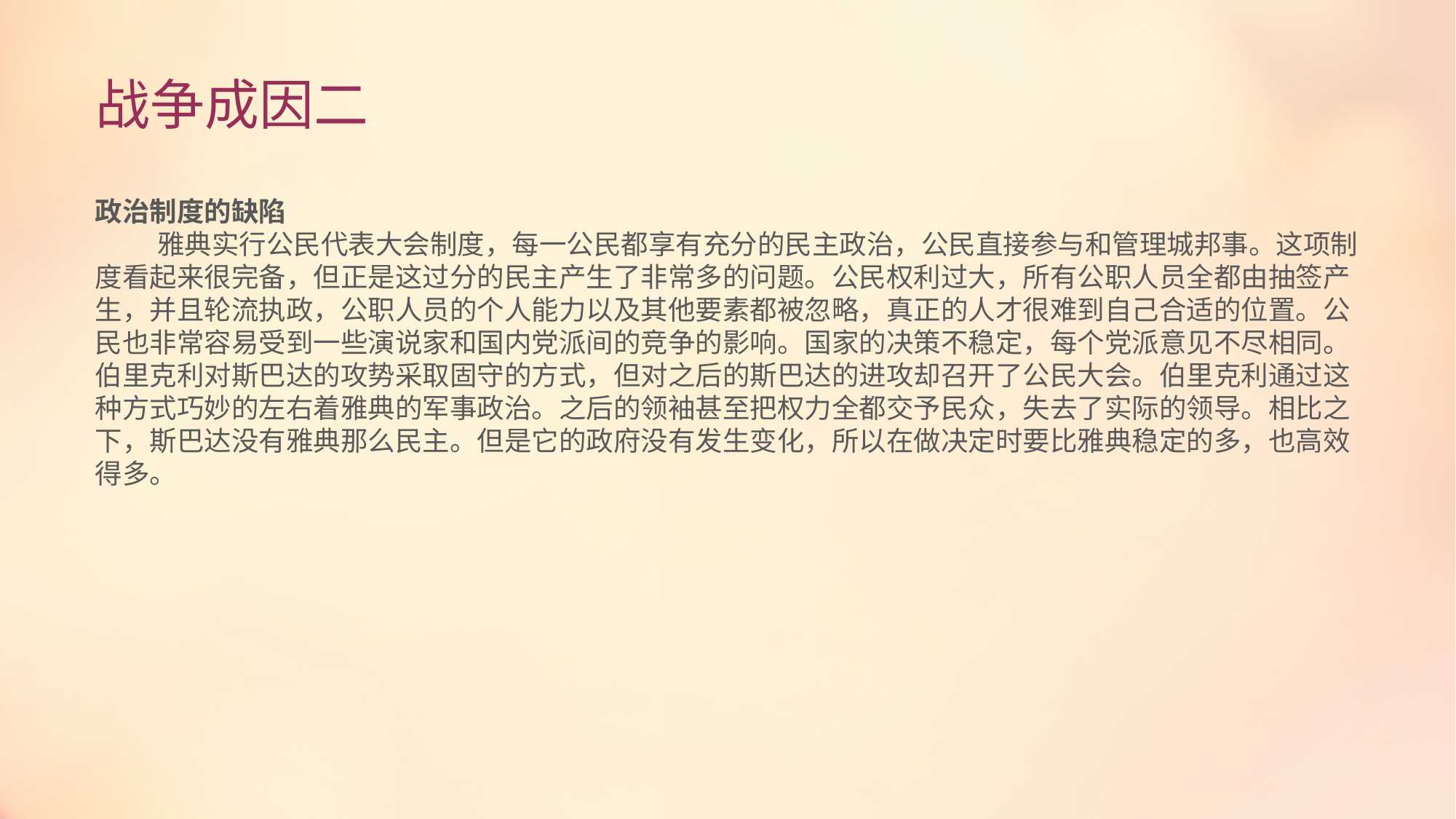

# 战争成因二
政治制度的缺陷
         雅典实行公民代表大会制度，每一公民都享有充分的民主政治，公民直接参与和管理城邦事。这项制度看起来很完备，但正是这过分的民主产生了非常多的问题。公民权利过大，所有公职人员全都由抽签产生，并且轮流执政，公职人员的个人能力以及其他要素都被忽略，真正的人才很难到自己合适的位置。公民也非常容易受到一些演说家和国内党派间的竞争的影响。国家的决策不稳定，每个党派意见不尽相同。
伯里克利对斯巴达的攻势采取固守的方式，但对之后的斯巴达的进攻却召开了公民大会。伯里克利通过这种方式巧妙的左右着雅典的军事政治。之后的领袖甚至把权力全都交予民众，失去了实际的领导。相比之下，斯巴达没有雅典那么民主。但是它的政府没有发生变化，所以在做决定时要比雅典稳定的多，也高效得多。